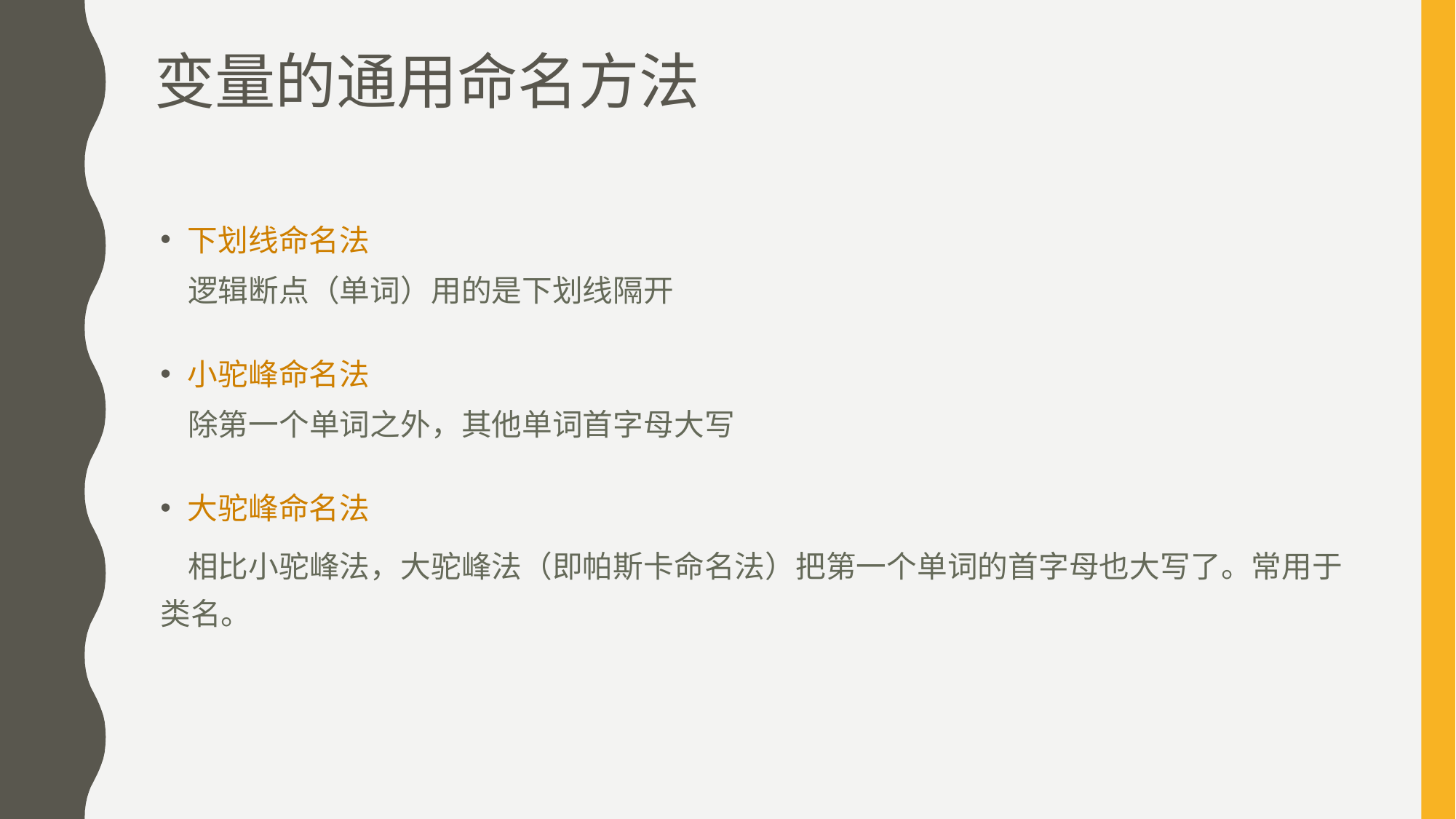

# 变量的通用命名方法
下划线命名法
   逻辑断点（单词）用的是下划线隔开
小驼峰命名法
   除第一个单词之外，其他单词首字母大写
大驼峰命名法
   相比小驼峰法，大驼峰法（即帕斯卡命名法）把第一个单词的首字母也大写了。常用于类名。